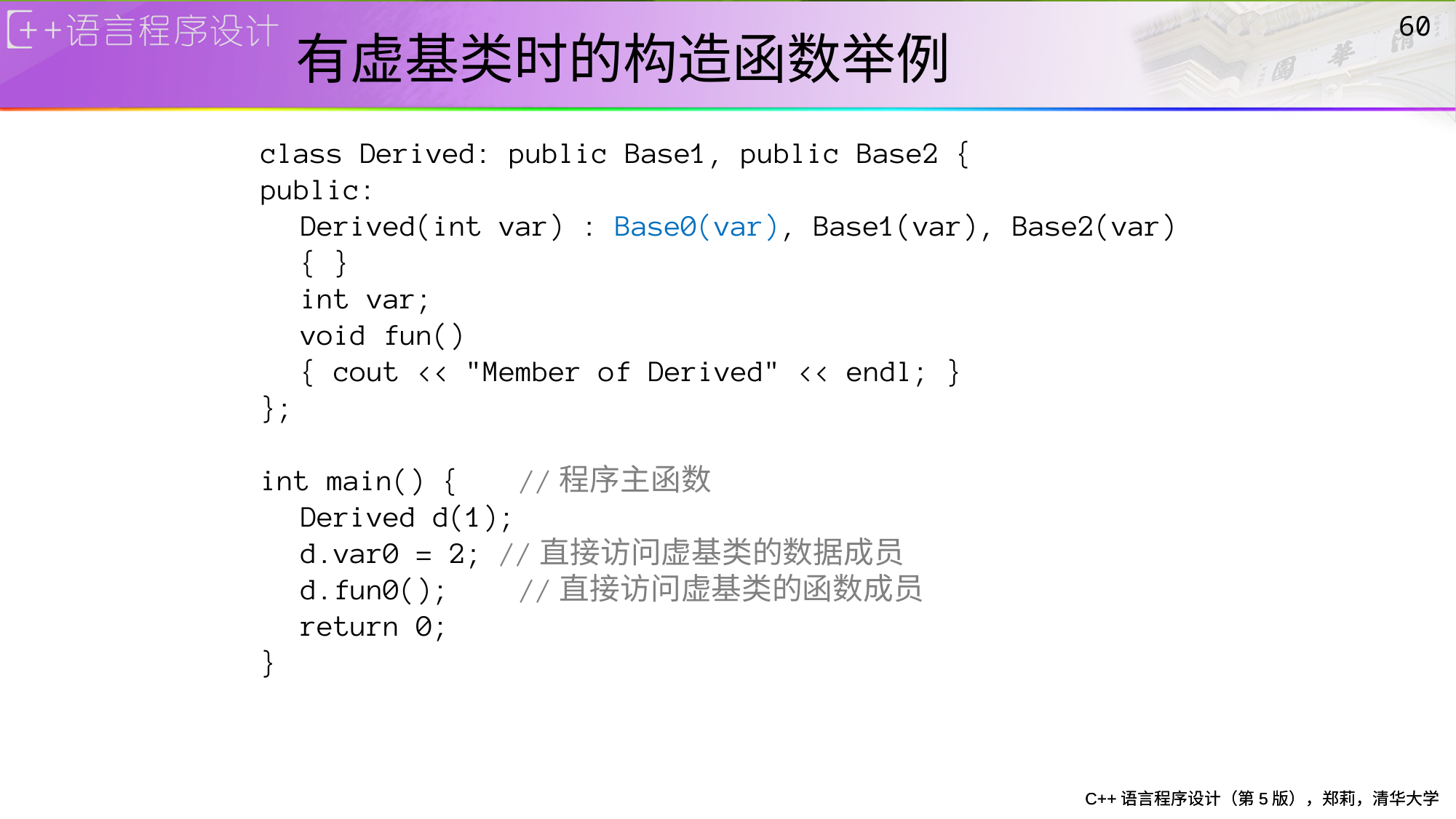

# 有虚基类时的构造函数举例
60
class Derived: public Base1, public Base2 {
public:
	Derived(int var) : Base0(var), Base1(var), Base2(var)
	{ }
	int var;
	void fun()
	{ cout << "Member of Derived" << endl; }
};

int main() {	//程序主函数
	Derived d(1);
	d.var0 = 2; //直接访问虚基类的数据成员
	d.fun0();	//直接访问虚基类的函数成员
	return 0;
}